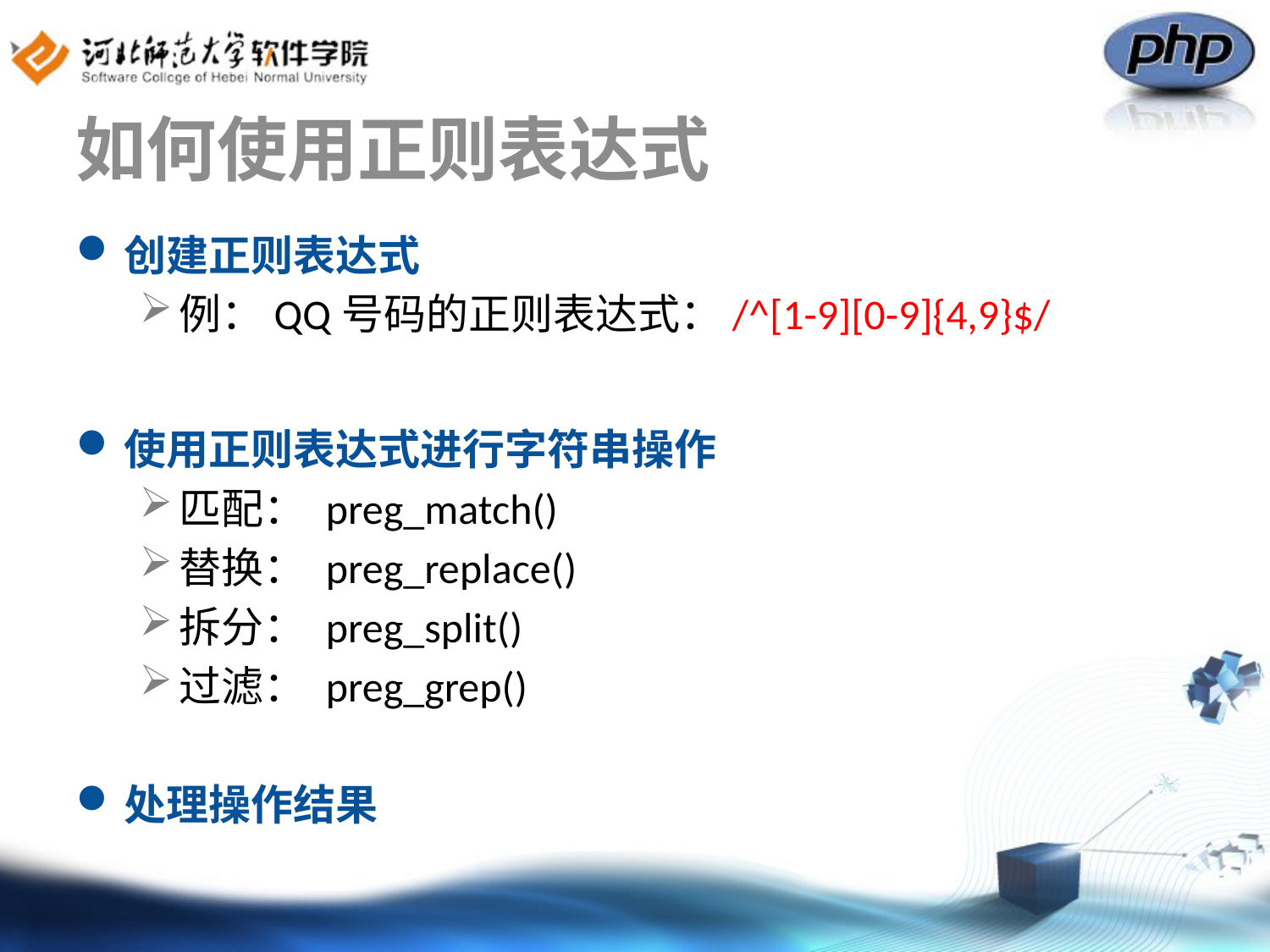

# 如何使用正则表达式
创建正则表达式
例：QQ号码的正则表达式：/^[1-9][0-9]{4,9}$/

使用正则表达式进行字符串操作
匹配： preg_match()
替换： preg_replace()
拆分： preg_split()
过滤： preg_grep()

处理操作结果